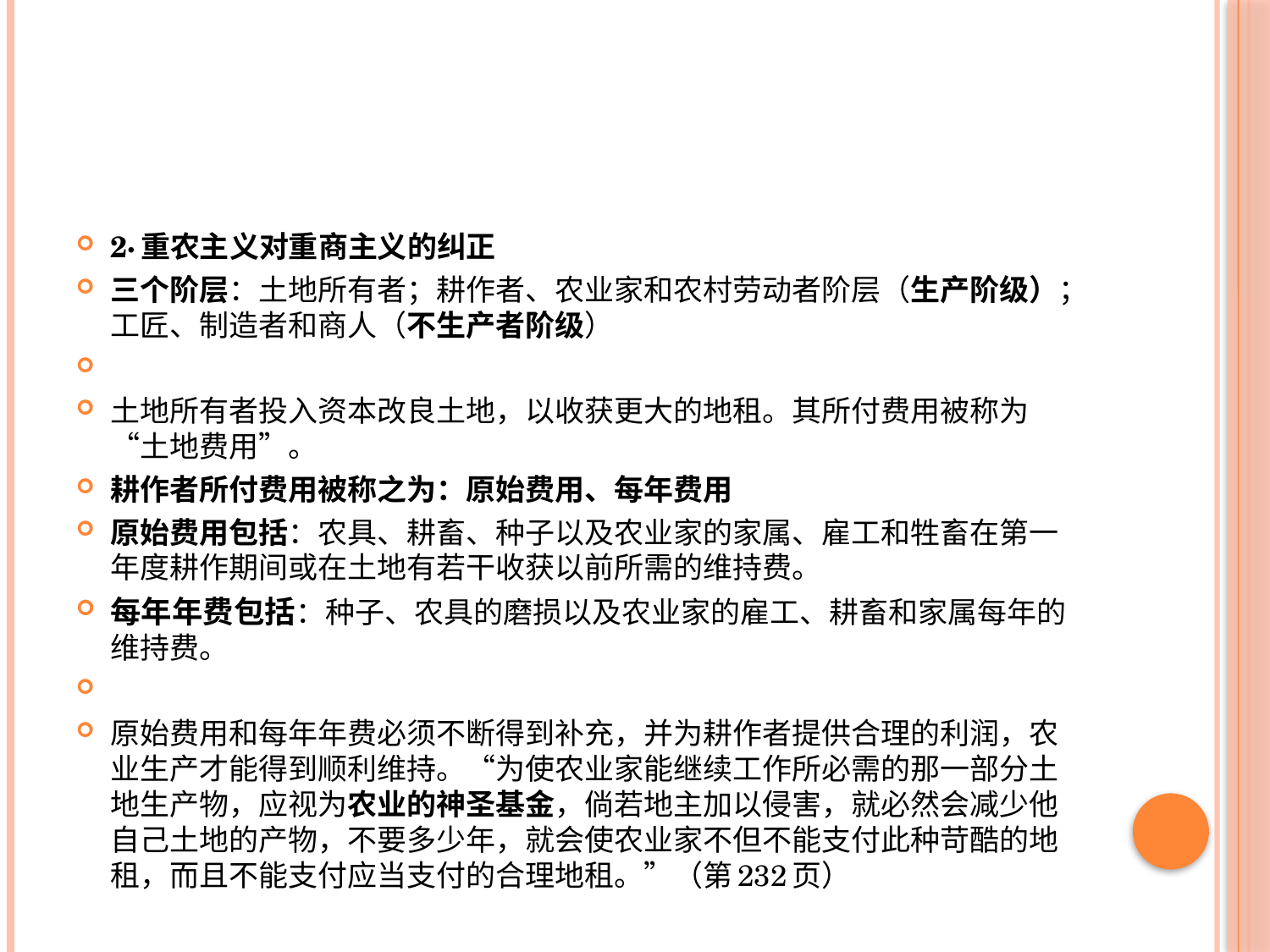

#
2·重农主义对重商主义的纠正
三个阶层：土地所有者；耕作者、农业家和农村劳动者阶层（生产阶级）；工匠、制造者和商人（不生产者阶级）

土地所有者投入资本改良土地，以收获更大的地租。其所付费用被称为“土地费用”。
耕作者所付费用被称之为：原始费用、每年费用
原始费用包括：农具、耕畜、种子以及农业家的家属、雇工和牲畜在第一年度耕作期间或在土地有若干收获以前所需的维持费。
每年年费包括：种子、农具的磨损以及农业家的雇工、耕畜和家属每年的维持费。

原始费用和每年年费必须不断得到补充，并为耕作者提供合理的利润，农业生产才能得到顺利维持。“为使农业家能继续工作所必需的那一部分土地生产物，应视为农业的神圣基金，倘若地主加以侵害，就必然会减少他自己土地的产物，不要多少年，就会使农业家不但不能支付此种苛酷的地租，而且不能支付应当支付的合理地租。”（第232页）